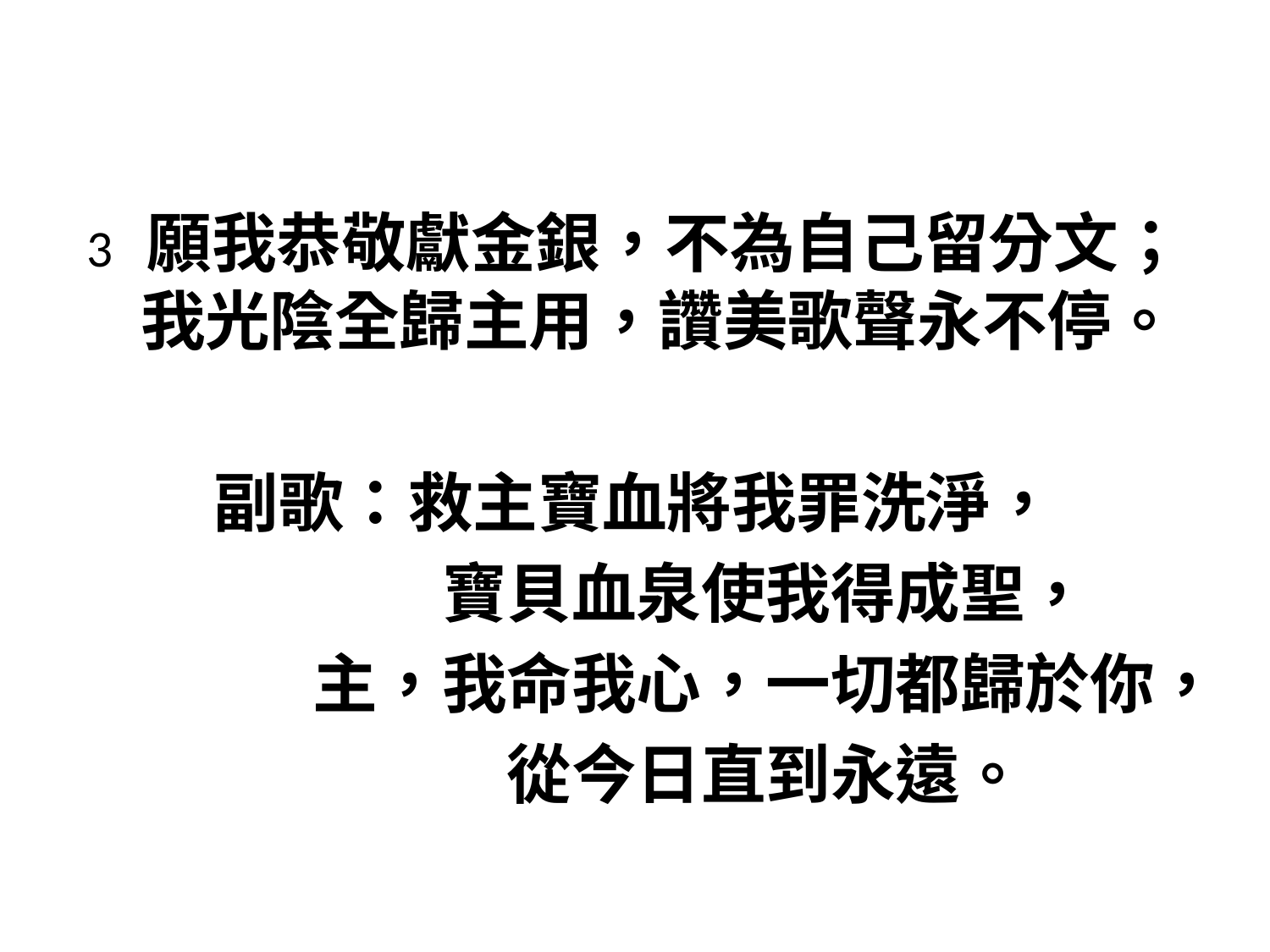

#
3  願我恭敬獻金銀，不為自己留分文；
我光陰全歸主用，讚美歌聲永不停。

副歌：救主寶血將我罪洗淨，
                 寶貝血泉使我得成聖，
                 主，我命我心，一切都歸於你，
                 從今日直到永遠。